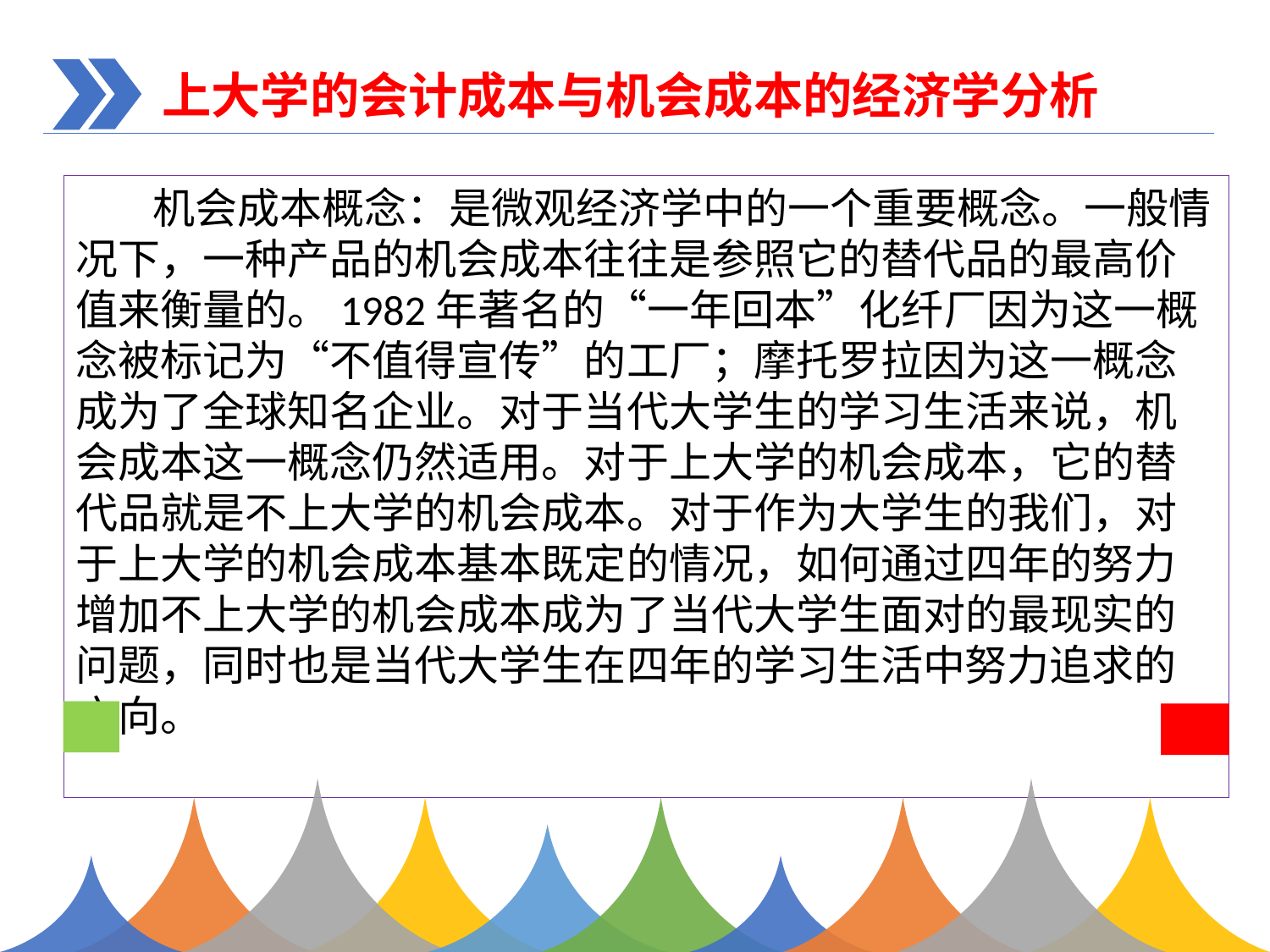

上大学的会计成本与机会成本的经济学分析
       机会成本概念：是微观经济学中的一个重要概念。一般情况下，一种产品的机会成本往往是参照它的替代品的最高价值来衡量的。1982年著名的“一年回本”化纤厂因为这一概念被标记为“不值得宣传”的工厂；摩托罗拉因为这一概念成为了全球知名企业。对于当代大学生的学习生活来说，机会成本这一概念仍然适用。对于上大学的机会成本，它的替代品就是不上大学的机会成本。对于作为大学生的我们，对于上大学的机会成本基本既定的情况，如何通过四年的努力增加不上大学的机会成本成为了当代大学生面对的最现实的问题，同时也是当代大学生在四年的学习生活中努力追求的方向。